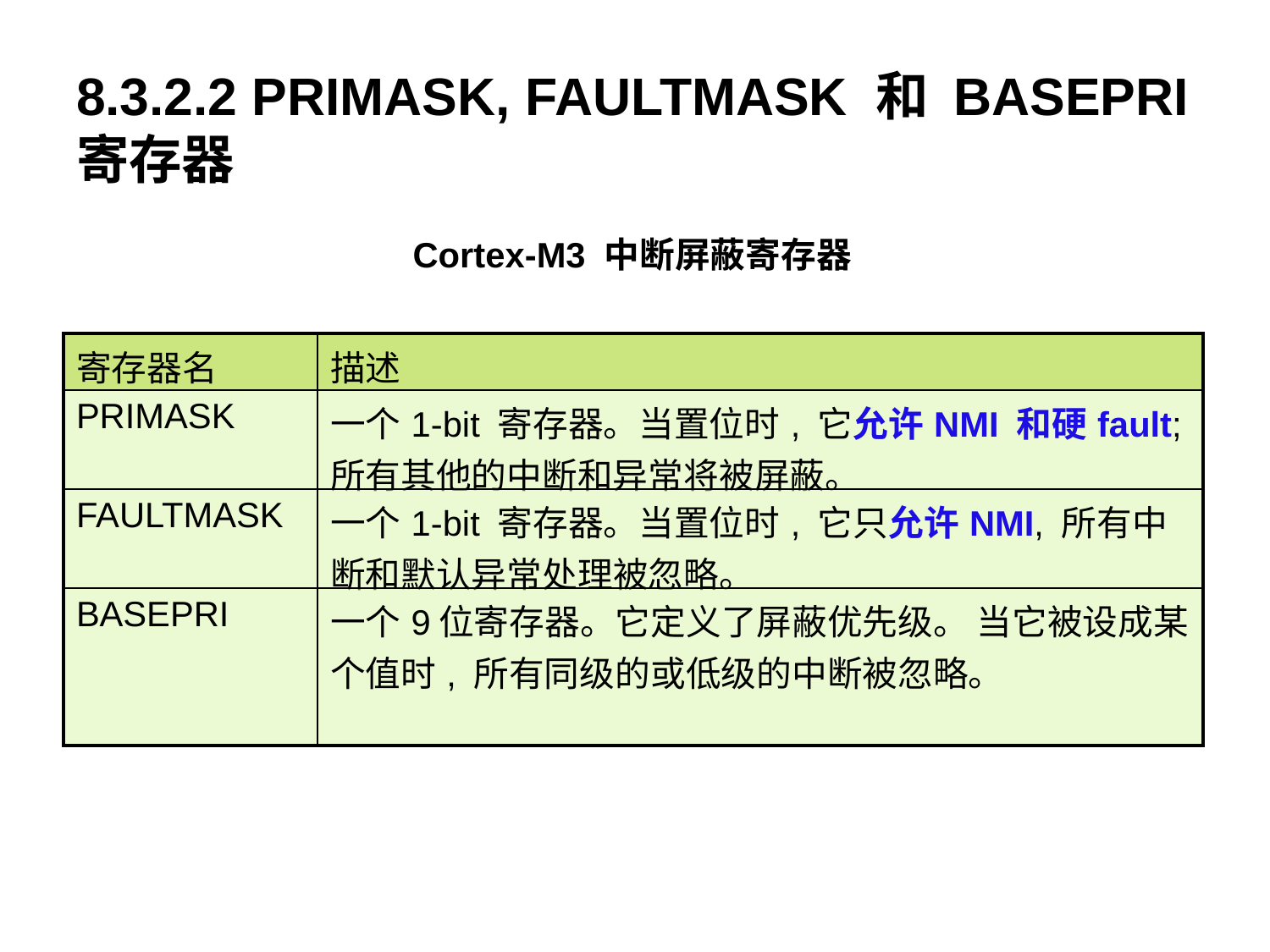

8.3.2.2 PRIMASK, FAULTMASK 和 BASEPRI 寄存器
Cortex-M3 中断屏蔽寄存器
| 寄存器名 | 描述 |
| --- | --- |
| PRIMASK | 一个1-bit 寄存器。当置位时, 它允许NMI 和硬fault; 所有其他的中断和异常将被屏蔽。 |
| FAULTMASK | 一个1-bit 寄存器。当置位时, 它只允许NMI, 所有中断和默认异常处理被忽略。 |
| BASEPRI | 一个9位寄存器。它定义了屏蔽优先级。 当它被设成某个值时, 所有同级的或低级的中断被忽略。 |